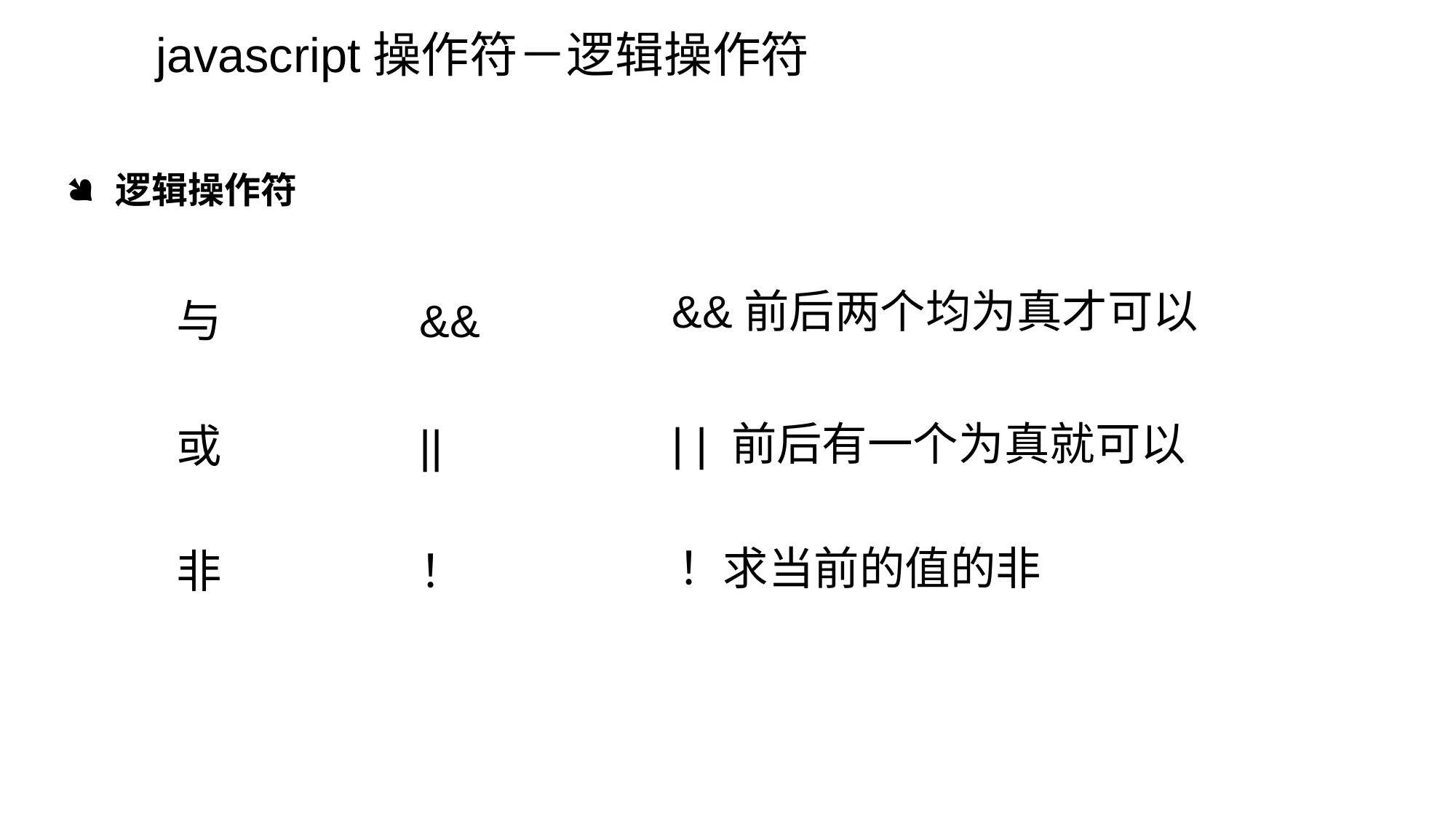

javascript操作符－逻辑操作符
 逻辑操作符
&&前后两个均为真才可以
与
&&
| | 前后有一个为真就可以
或
||
！求当前的值的非
非
！